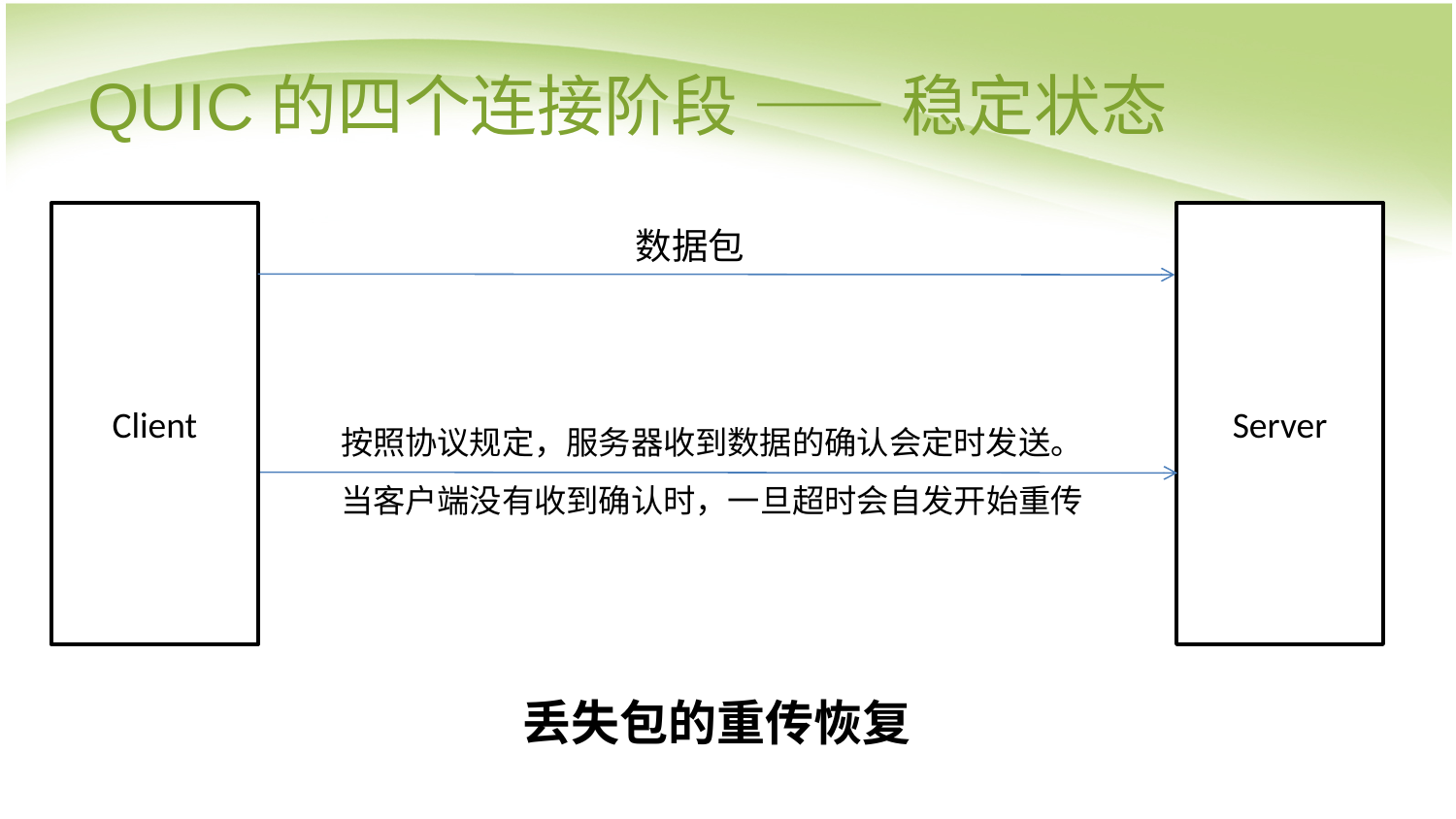

# QUIC的四个连接阶段 —— 稳定状态
Client
Server
数据包

按照协议规定，服务器收到数据的确认会定时发送。当客户端没有收到确认时，一旦超时会自发开始重传
丢失包的重传恢复